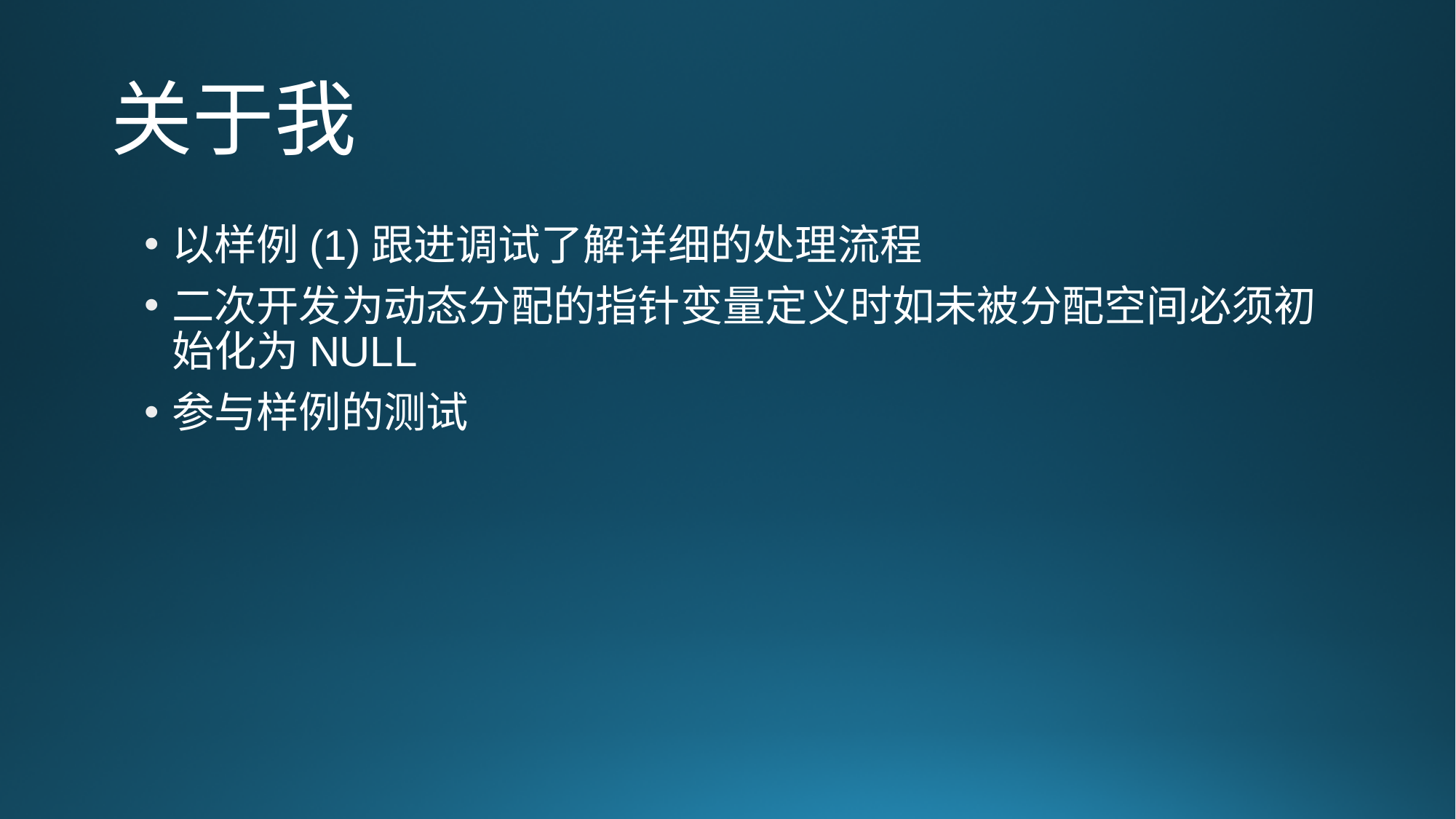

# 关于我
以样例(1)跟进调试了解详细的处理流程
二次开发为动态分配的指针变量定义时如未被分配空间必须初始化为NULL
参与样例的测试